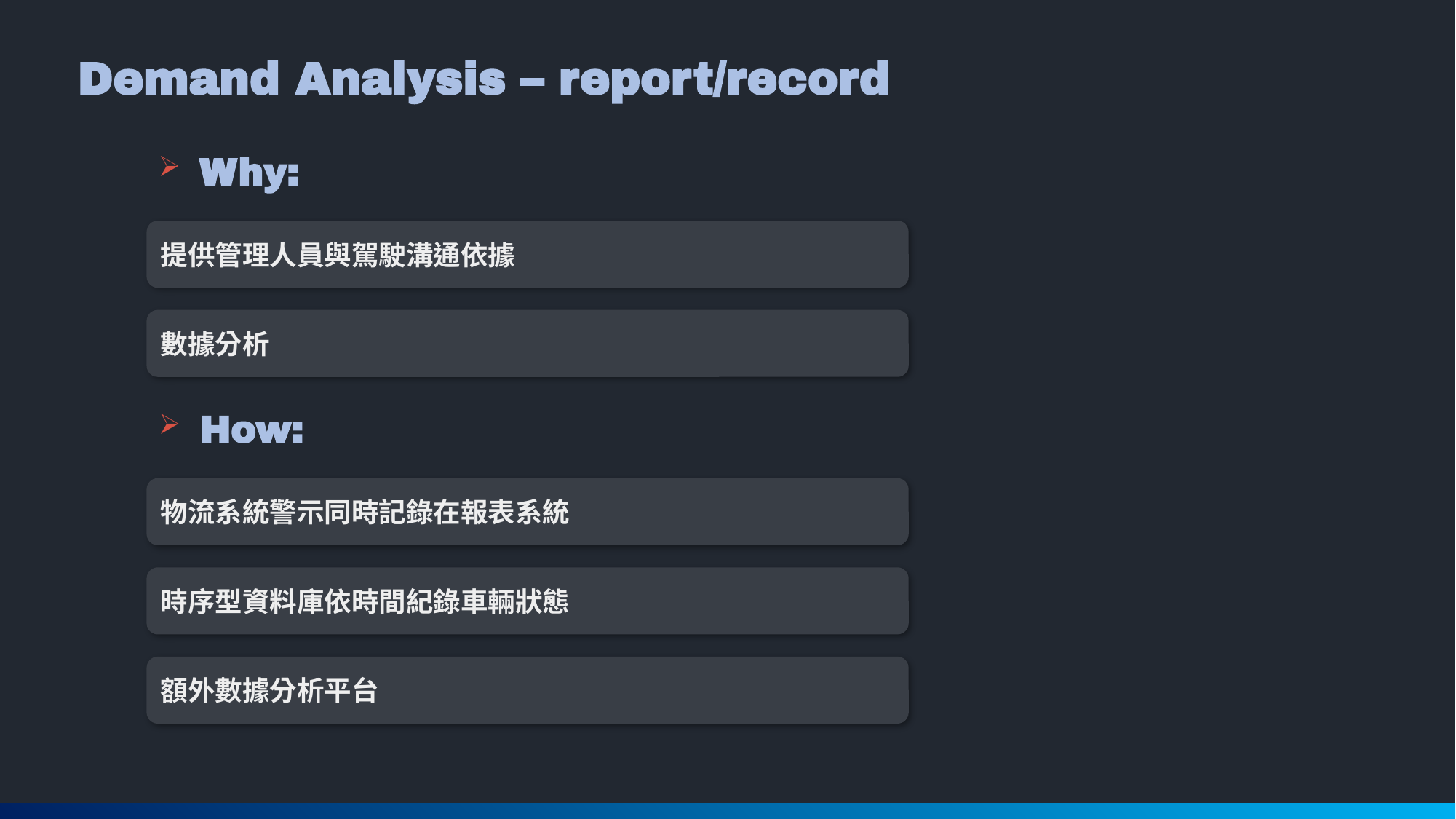

Demand Analysis – report/record
Why:
提供管理人員與駕駛溝通依據
數據分析
How:
物流系統警示同時記錄在報表系統
時序型資料庫依時間紀錄車輛狀態
額外數據分析平台